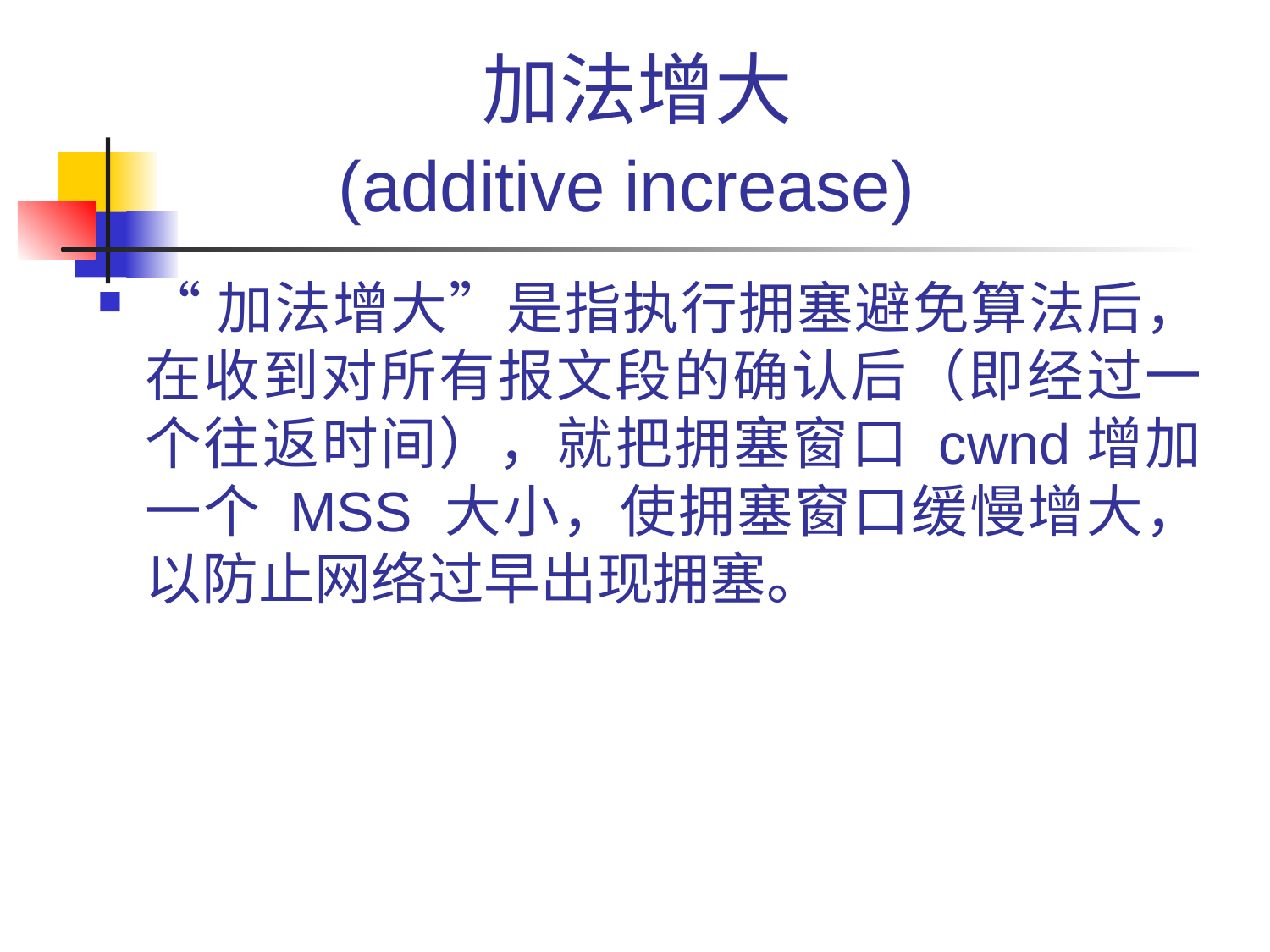

# 加法增大 (additive increase)
“加法增大”是指执行拥塞避免算法后，在收到对所有报文段的确认后（即经过一个往返时间），就把拥塞窗口 cwnd增加一个 MSS 大小，使拥塞窗口缓慢增大，以防止网络过早出现拥塞。